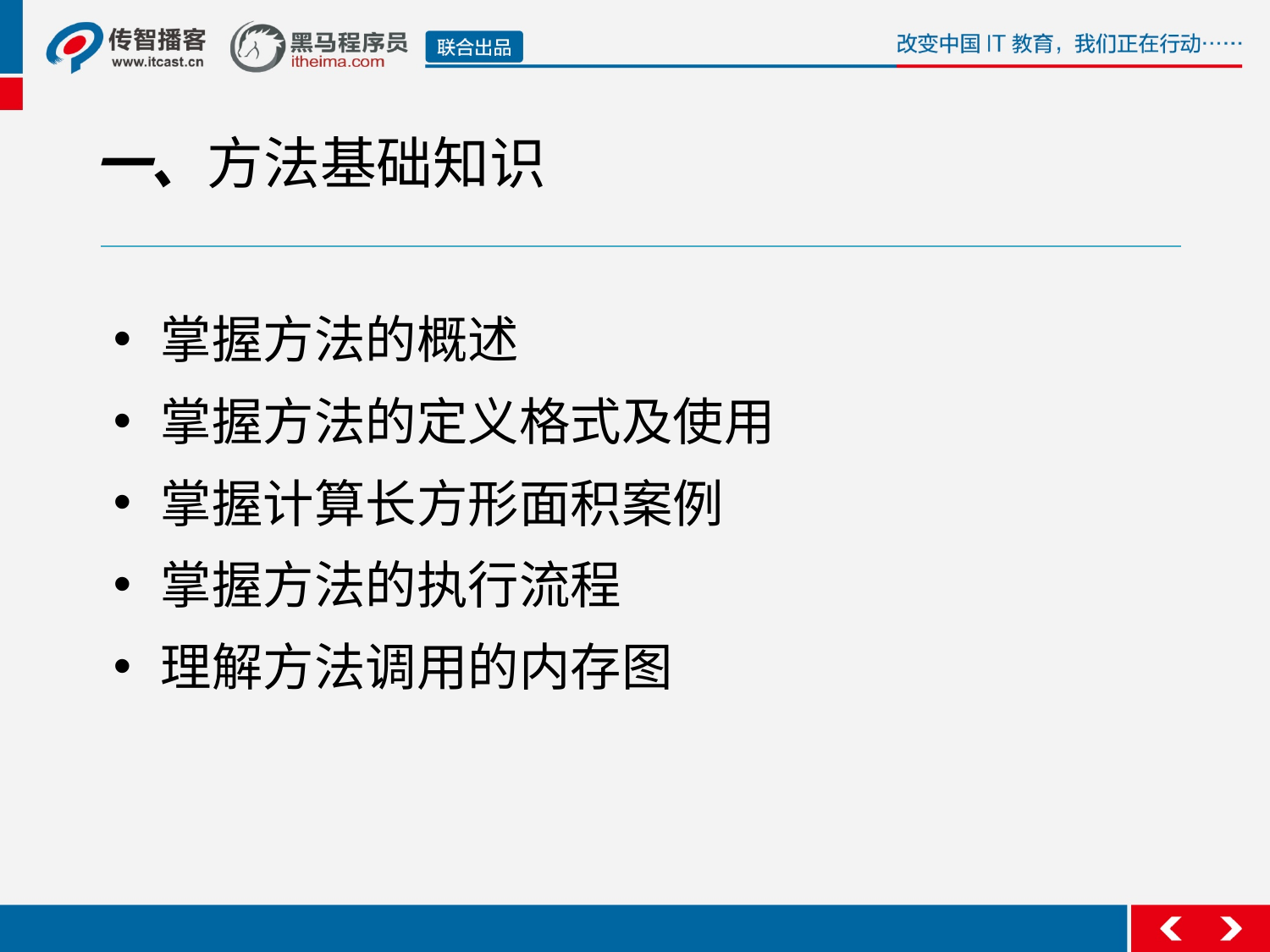

一、方法基础知识
掌握方法的概述
掌握方法的定义格式及使用
掌握计算长方形面积案例
掌握方法的执行流程
理解方法调用的内存图